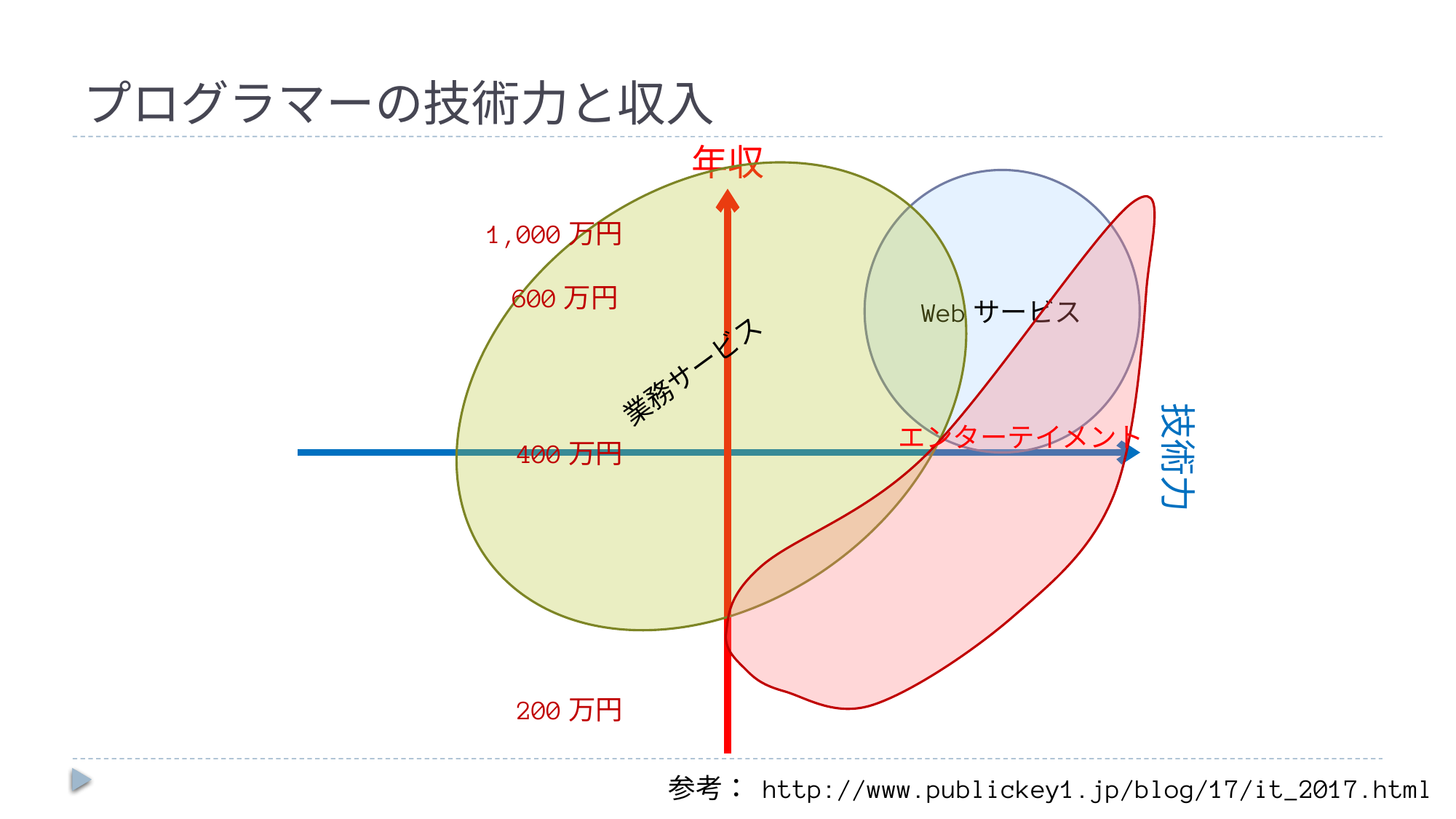

# プログラマーの技術力と収入
年収
Webサービス
業務サービス

エンターテイメント

1,000万円
600万円
技術力
400万円
200万円
参考： http://www.publickey1.jp/blog/17/it_2017.html